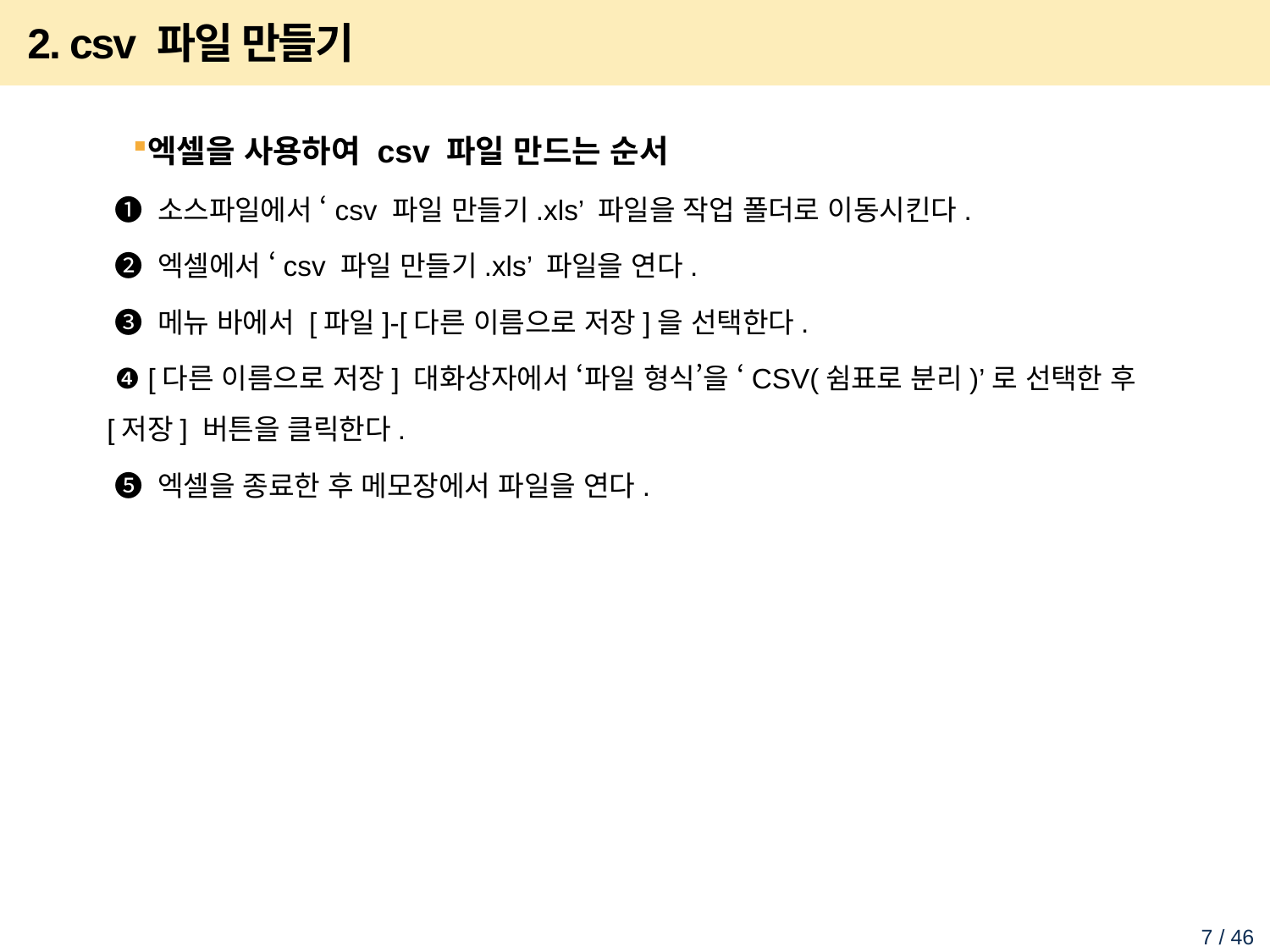

# 2. csv 파일 만들기
엑셀을 사용하여 csv 파일 만드는 순서
 ❶ 소스파일에서 ‘csv 파일 만들기.xls’ 파일을 작업 폴더로 이동시킨다.
 ❷ 엑셀에서 ‘csv 파일 만들기.xls’ 파일을 연다.
 ❸ 메뉴 바에서 [파일]-[다른 이름으로 저장]을 선택한다.
 ❹ [다른 이름으로 저장] 대화상자에서 ‘파일 형식’을 ‘CSV(쉼표로 분리)’로 선택한 후
[저장] 버튼을 클릭한다.
 ❺ 엑셀을 종료한 후 메모장에서 파일을 연다.